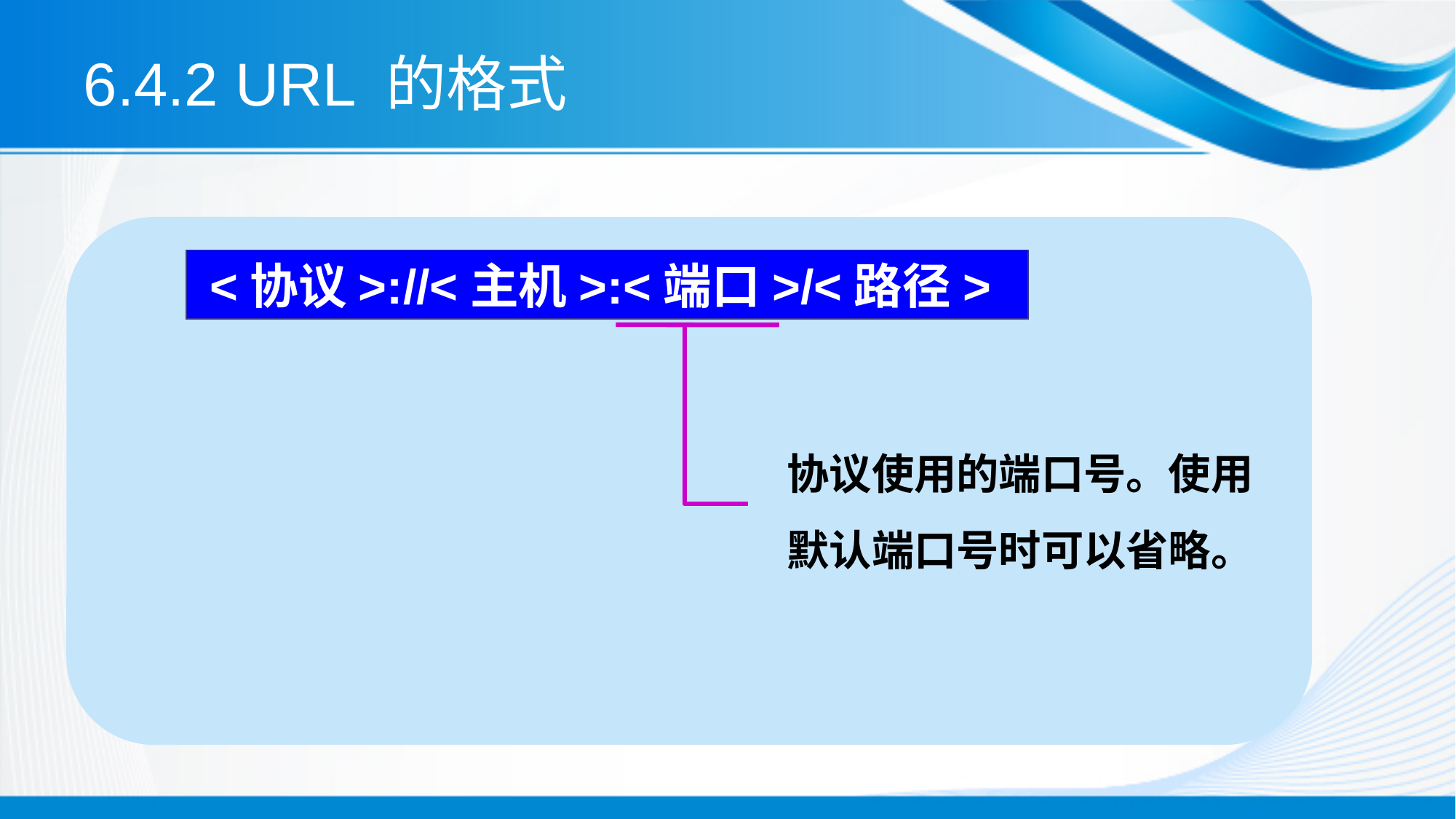

# 6.4.2 URL 的格式

<协议>://<主机>:<端口>/<路径>

协议使用的端口号。使用
默认端口号时可以省略。